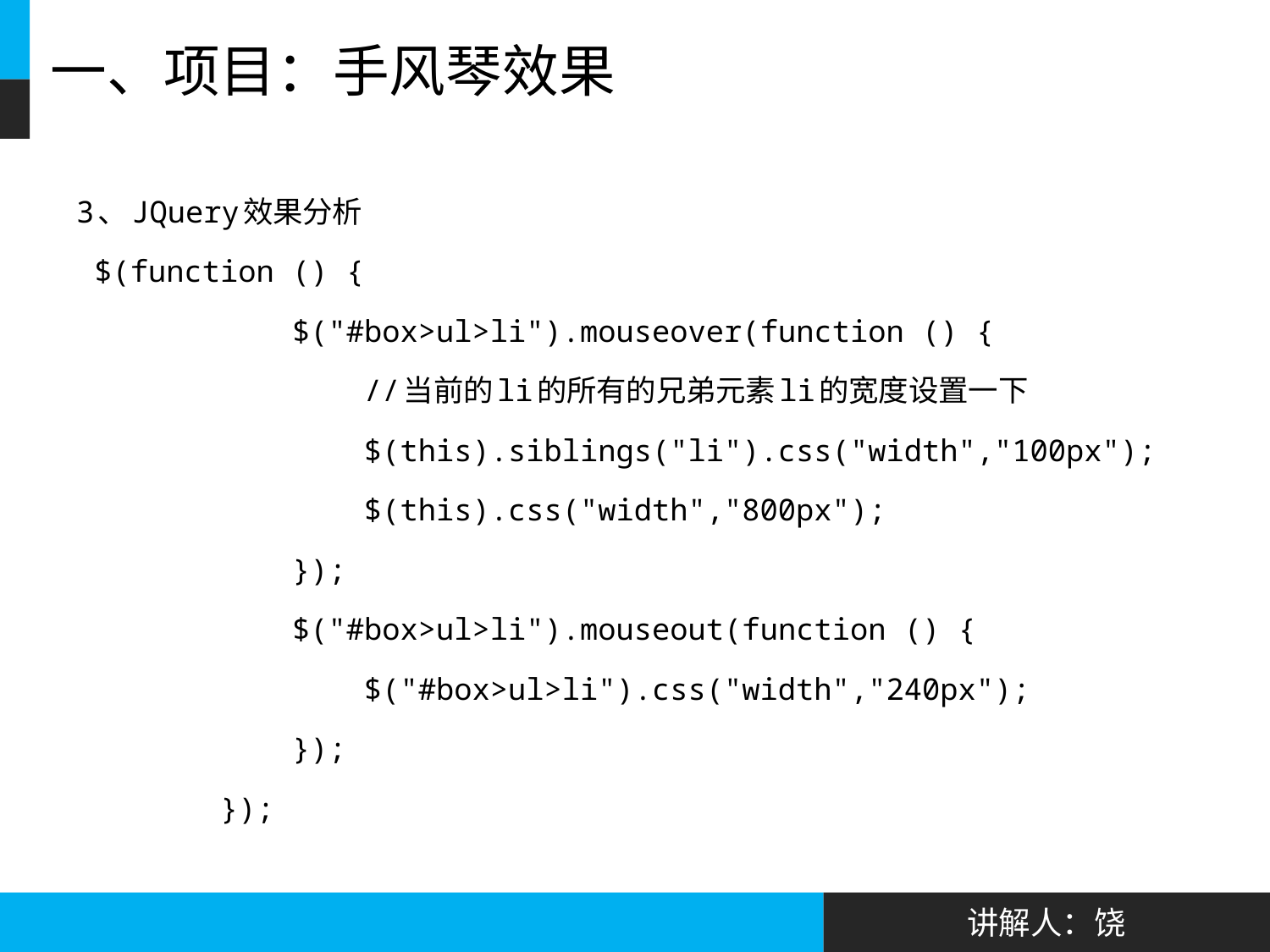

# 一、项目：手风琴效果
3、JQuery效果分析
 $(function () {
            $("#box>ul>li").mouseover(function () {
                //当前的li的所有的兄弟元素li的宽度设置一下
                $(this).siblings("li").css("width","100px");
                $(this).css("width","800px");
            });
            $("#box>ul>li").mouseout(function () {
                $("#box>ul>li").css("width","240px");
            });
        });